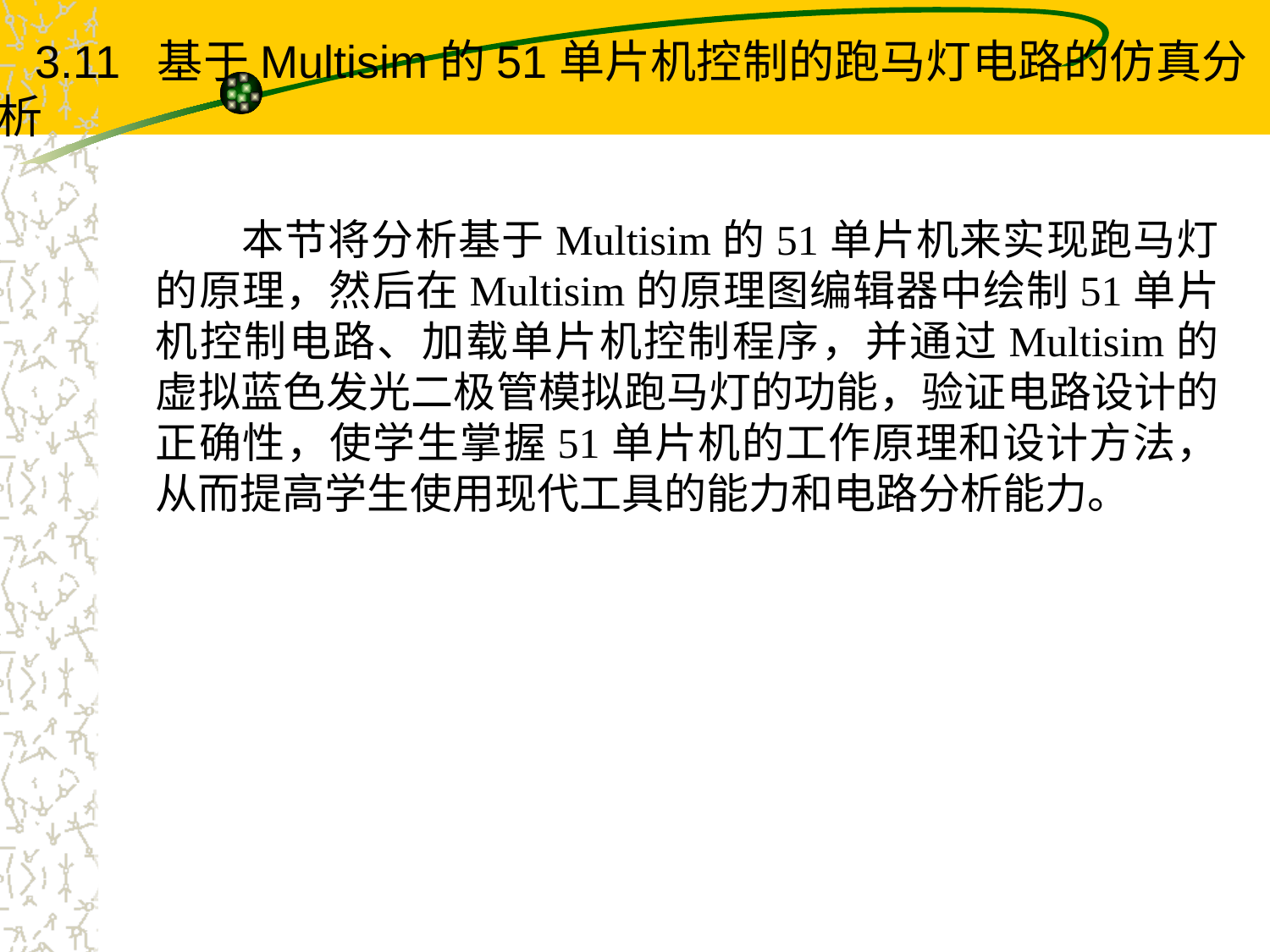

3.11  基于Multisim的51单片机控制的跑马灯电路的仿真分析
       本节将分析基于Multisim的51单片机来实现跑马灯的原理，然后在Multisim的原理图编辑器中绘制51单片机控制电路、加载单片机控制程序，并通过Multisim的虚拟蓝色发光二极管模拟跑马灯的功能，验证电路设计的正确性，使学生掌握51单片机的工作原理和设计方法，从而提高学生使用现代工具的能力和电路分析能力。